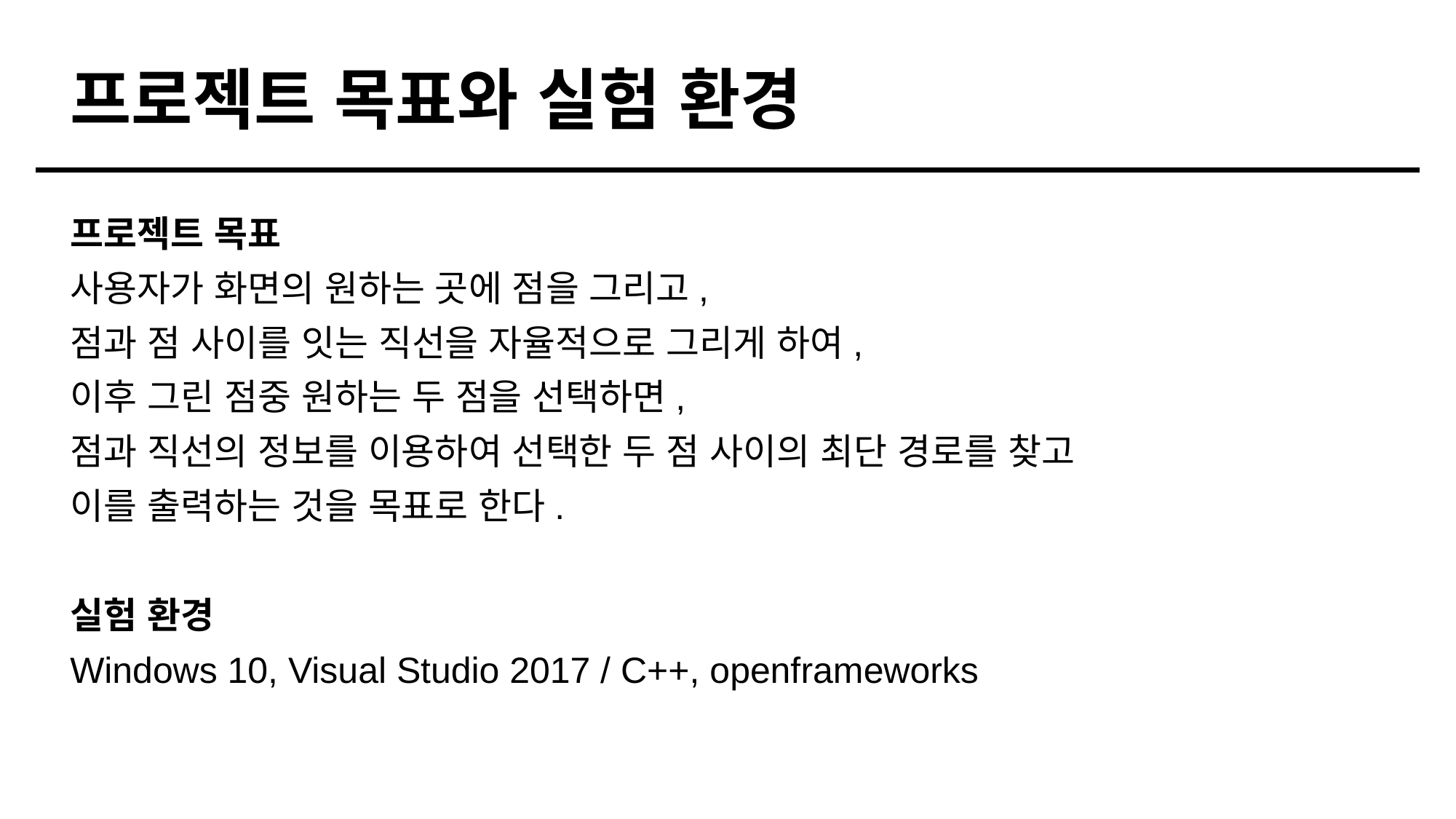

# 프로젝트 목표와 실험 환경
프로젝트 목표
사용자가 화면의 원하는 곳에 점을 그리고,
점과 점 사이를 잇는 직선을 자율적으로 그리게 하여,
이후 그린 점중 원하는 두 점을 선택하면,
점과 직선의 정보를 이용하여 선택한 두 점 사이의 최단 경로를 찾고
이를 출력하는 것을 목표로 한다.

실험 환경
Windows 10, Visual Studio 2017 / C++, openframeworks